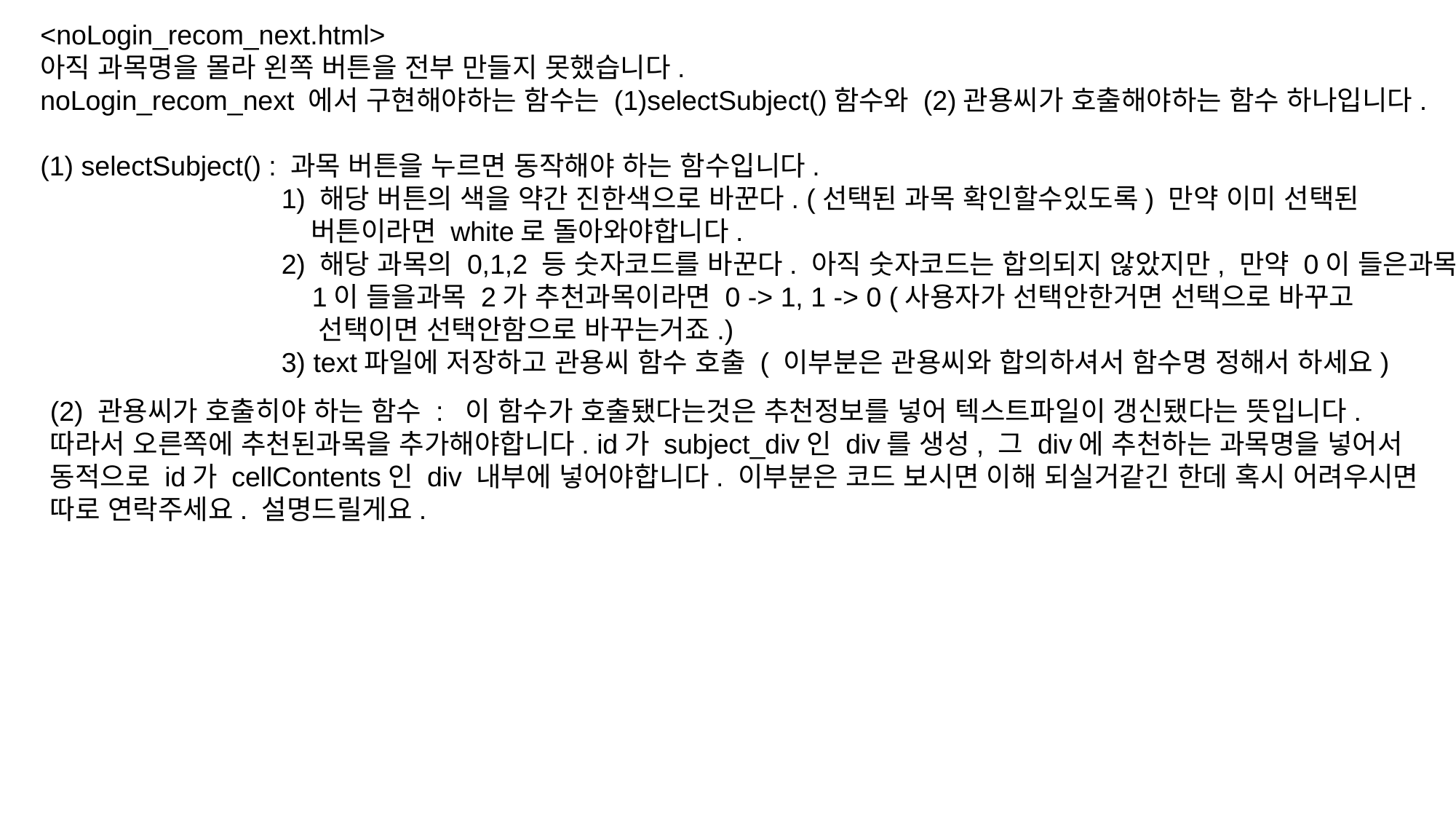

<noLogin_recom_next.html>
아직 과목명을 몰라 왼쪽 버튼을 전부 만들지 못했습니다.
noLogin_recom_next 에서 구현해야하는 함수는 (1)selectSubject()함수와 (2)관용씨가 호출해야하는 함수 하나입니다.

selectSubject() : 과목 버튼을 누르면 동작해야 하는 함수입니다.
   1) 해당 버튼의 색을 약간 진한색으로 바꾼다. (선택된 과목 확인할수있도록) 만약 이미 선택된
      버튼이라면 white로 돌아와야합니다.
   2) 해당 과목의 0,1,2 등 숫자코드를 바꾼다. 아직 숫자코드는 합의되지 않았지만, 만약 0이 들은과목
       1이 들을과목 2가 추천과목이라면 0 -> 1, 1 -> 0 (사용자가 선택안한거면 선택으로 바꾸고
       선택이면 선택안함으로 바꾸는거죠.)
   3) text파일에 저장하고 관용씨 함수 호출 ( 이부분은 관용씨와 합의하셔서 함수명 정해서 하세요)

(2) 관용씨가 호출히야 하는 함수 :  이 함수가 호출됐다는것은 추천정보를 넣어 텍스트파일이 갱신됐다는 뜻입니다.
따라서 오른쪽에 추천된과목을 추가해야합니다. id가 subject_div인 div를 생성, 그 div에 추천하는 과목명을 넣어서
동적으로 id가 cellContents인 div 내부에 넣어야합니다. 이부분은 코드 보시면 이해 되실거같긴 한데 혹시 어려우시면
따로 연락주세요. 설명드릴게요.